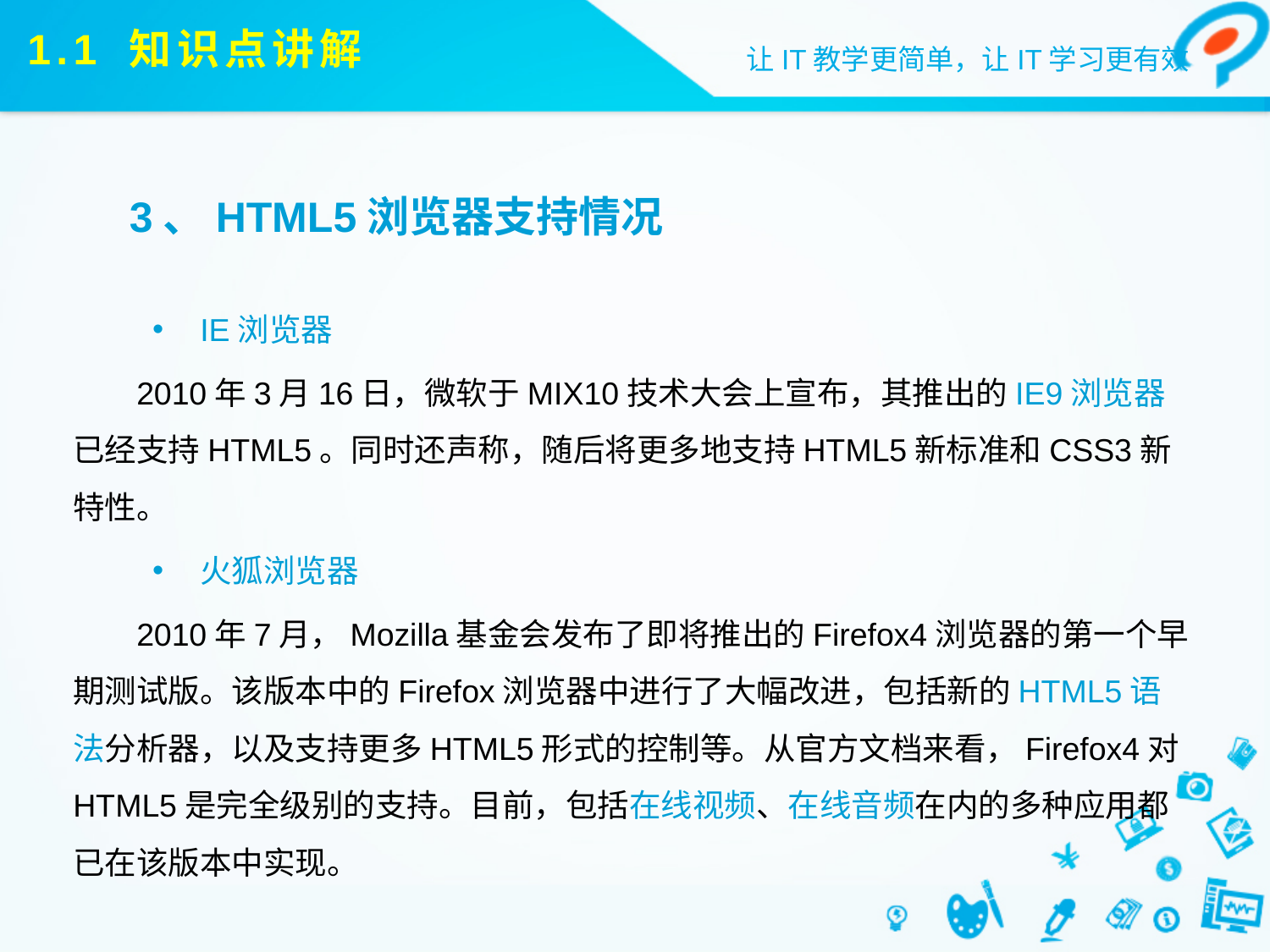

# 1.1 知识点讲解
3、HTML5浏览器支持情况
IE浏览器
2010年3月16日，微软于MIX10技术大会上宣布，其推出的IE9浏览器已经支持HTML5。同时还声称，随后将更多地支持HTML5新标准和CSS3新特性。
火狐浏览器
2010年7月，Mozilla基金会发布了即将推出的Firefox4浏览器的第一个早期测试版。该版本中的Firefox浏览器中进行了大幅改进，包括新的HTML5语法分析器，以及支持更多HTML5形式的控制等。从官方文档来看，Firefox4对HTML5是完全级别的支持。目前，包括在线视频、在线音频在内的多种应用都已在该版本中实现。